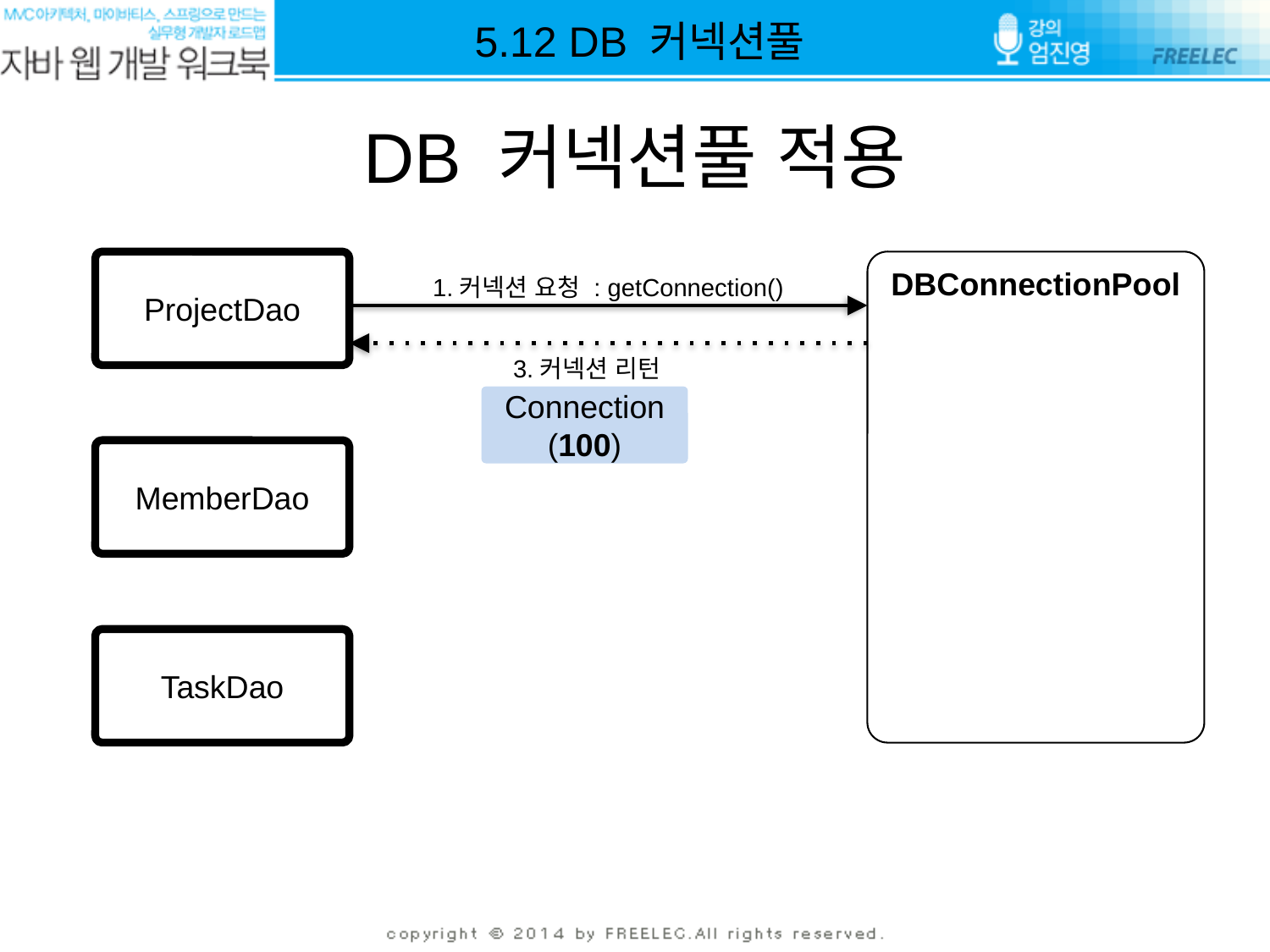

5.12 DB 커넥션풀
DB 커넥션풀 적용
DBConnectionPool
ProjectDao

1.커넥션 요청 : getConnection()
3.커넥션 리턴
Connection
(100)
MemberDao

TaskDao